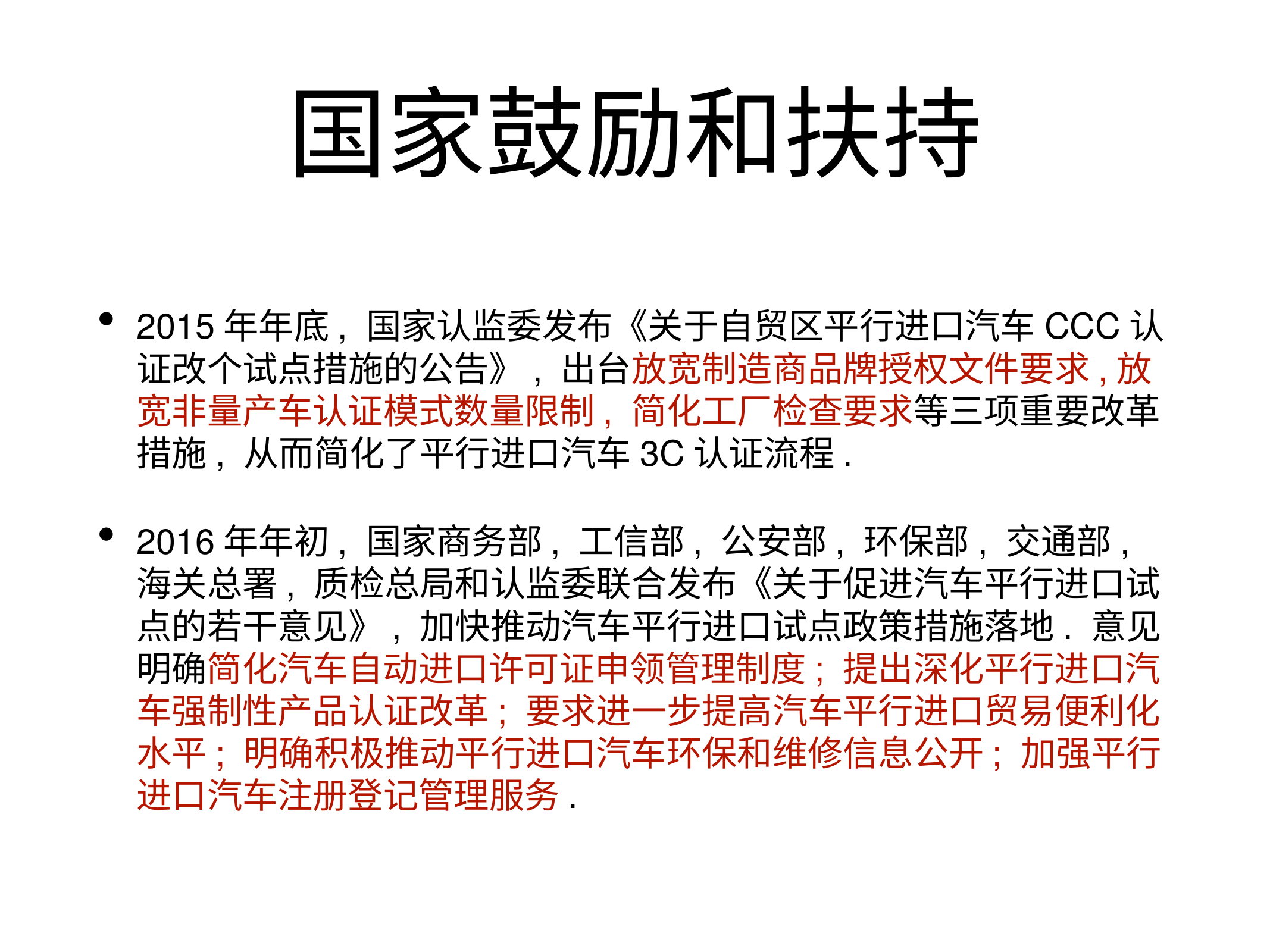

# 国家鼓励和扶持
2015年年底, 国家认监委发布《关于自贸区平行进口汽车CCC认证改个试点措施的公告》, 出台放宽制造商品牌授权文件要求,放宽非量产车认证模式数量限制, 简化工厂检查要求等三项重要改革措施, 从而简化了平行进口汽车3C认证流程.
2016年年初, 国家商务部, 工信部, 公安部, 环保部, 交通部, 海关总署, 质检总局和认监委联合发布《关于促进汽车平行进口试点的若干意见》, 加快推动汽车平行进口试点政策措施落地. 意见明确简化汽车自动进口许可证申领管理制度; 提出深化平行进口汽车强制性产品认证改革; 要求进一步提高汽车平行进口贸易便利化水平; 明确积极推动平行进口汽车环保和维修信息公开; 加强平行进口汽车注册登记管理服务.